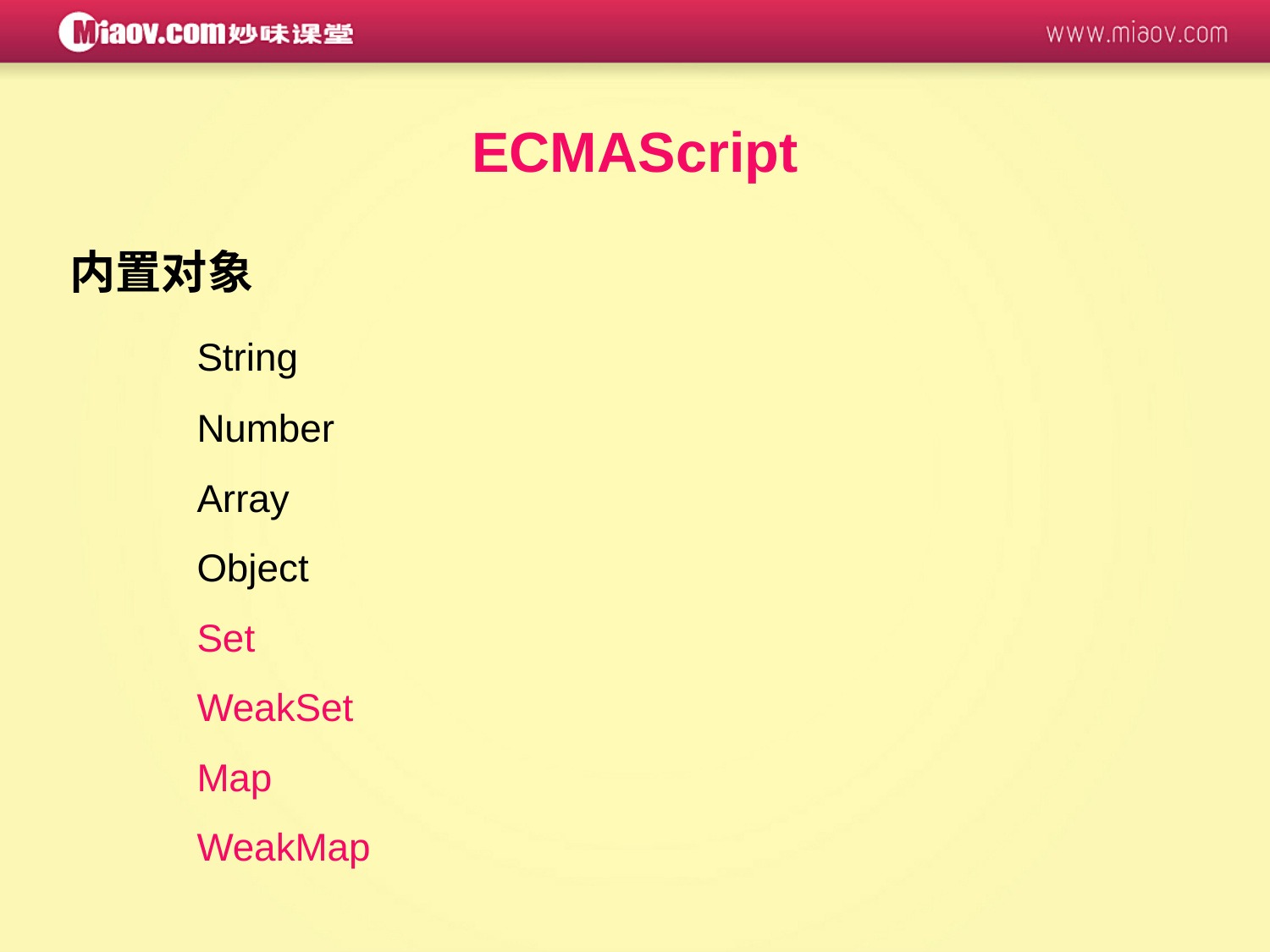

ECMAScript
内置对象
	String
	Number
	Array
	Object
	Set
	WeakSet
	Map
	WeakMap